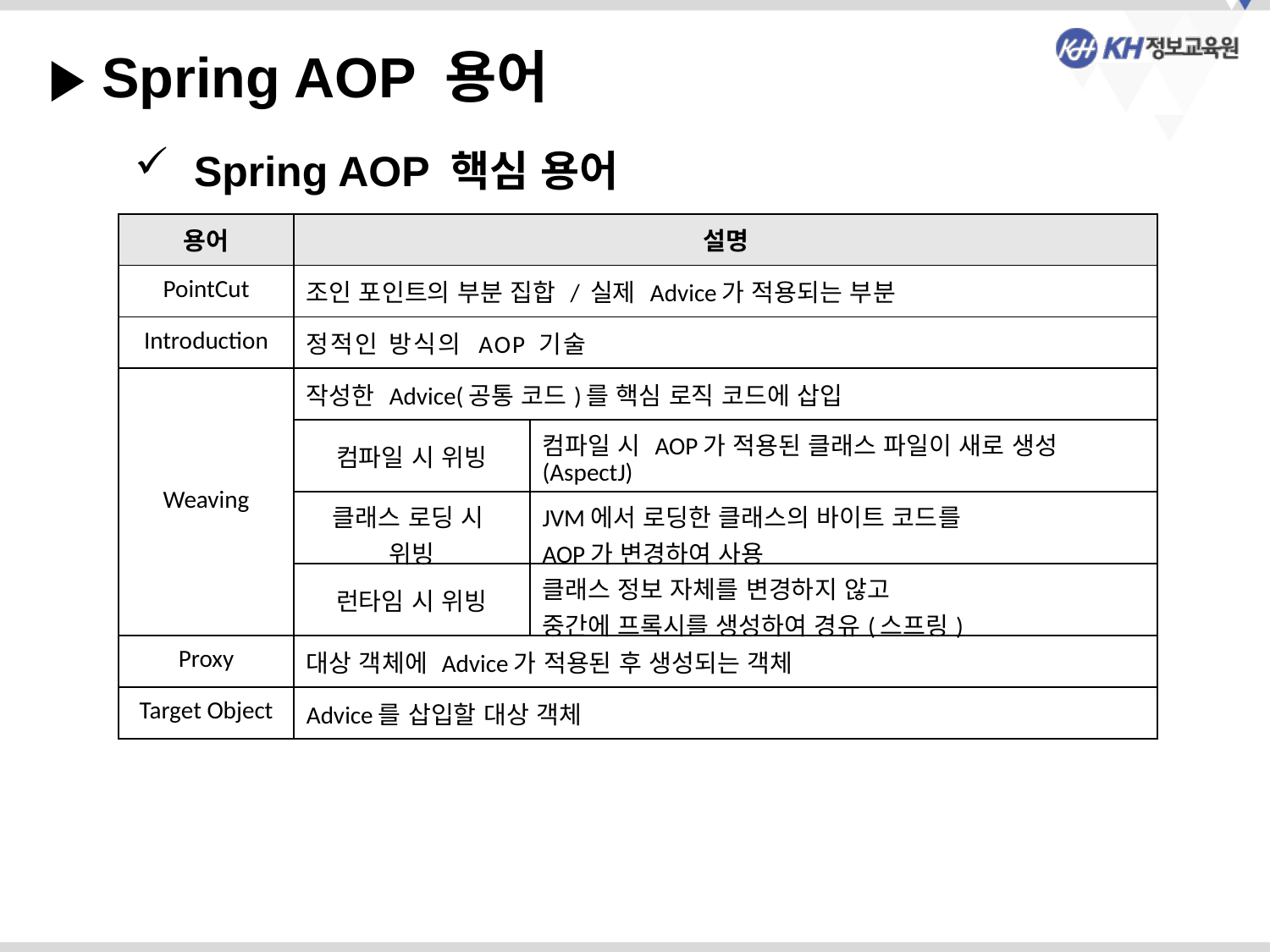

▶ Spring AOP 용어
 Spring AOP 핵심 용어
| 용어 | 설명 |  |
| --- | --- | --- |
| PointCut | 조인 포인트의 부분 집합 / 실제 Advice가 적용되는 부분 |  |
| Introduction | 정적인 방식의 AOP 기술 |  |
| Weaving | 작성한 Advice(공통 코드)를 핵심 로직 코드에 삽입 |  |
|  | 컴파일 시 위빙 | 컴파일 시 AOP가 적용된 클래스 파일이 새로 생성(AspectJ) |
|  | 클래스 로딩 시 위빙 | JVM에서 로딩한 클래스의 바이트 코드를 AOP가 변경하여 사용 |
|  | 런타임 시 위빙 | 클래스 정보 자체를 변경하지 않고 중간에 프록시를 생성하여 경유(스프링) |
| Proxy | 대상 객체에 Advice가 적용된 후 생성되는 객체 |  |
| Target Object | Advice를 삽입할 대상 객체 |  |